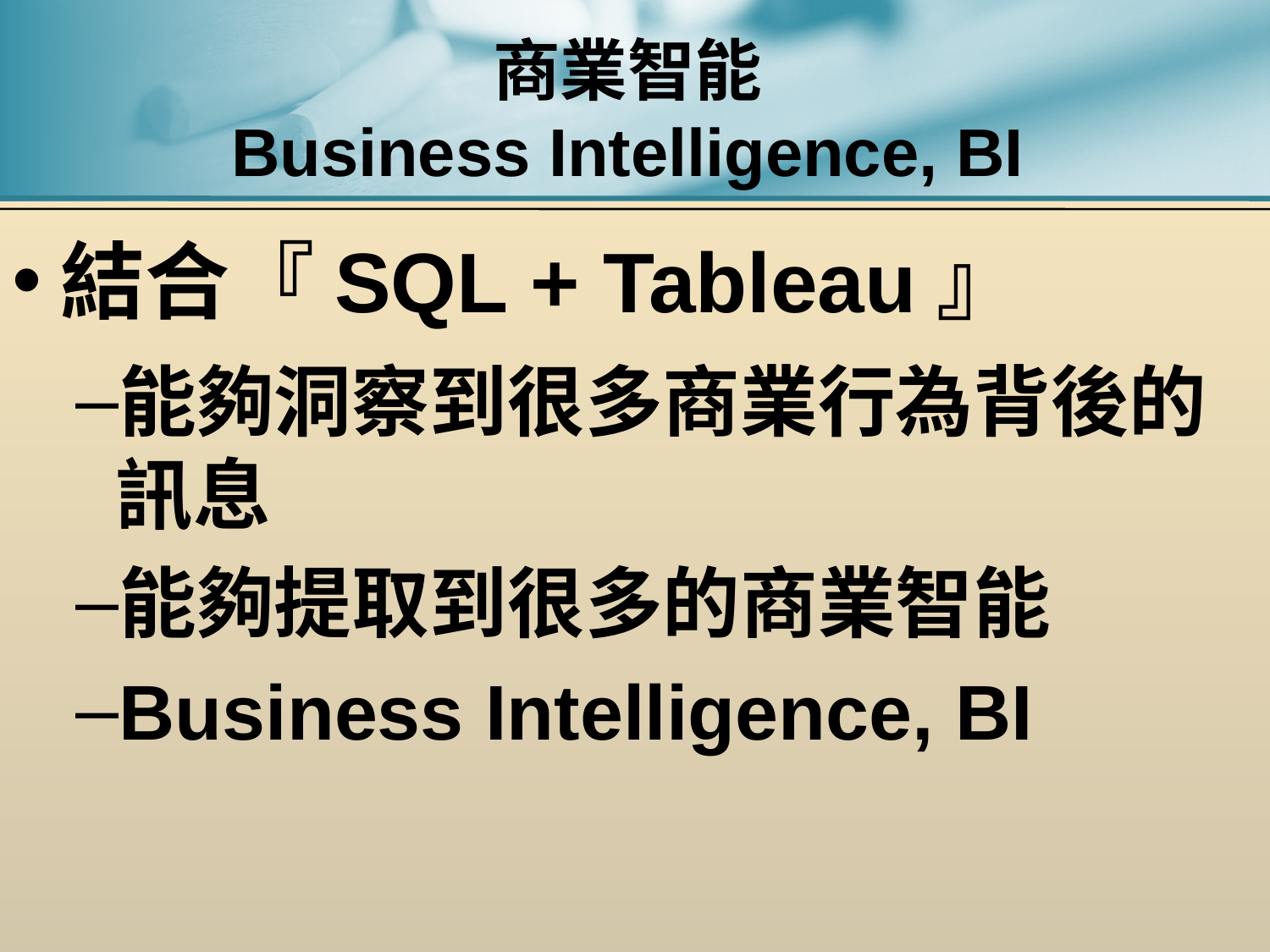

# 商業智能 Business Intelligence, BI
結合『SQL + Tableau』
能夠洞察到很多商業行為背後的訊息
能夠提取到很多的商業智能
Business Intelligence, BI